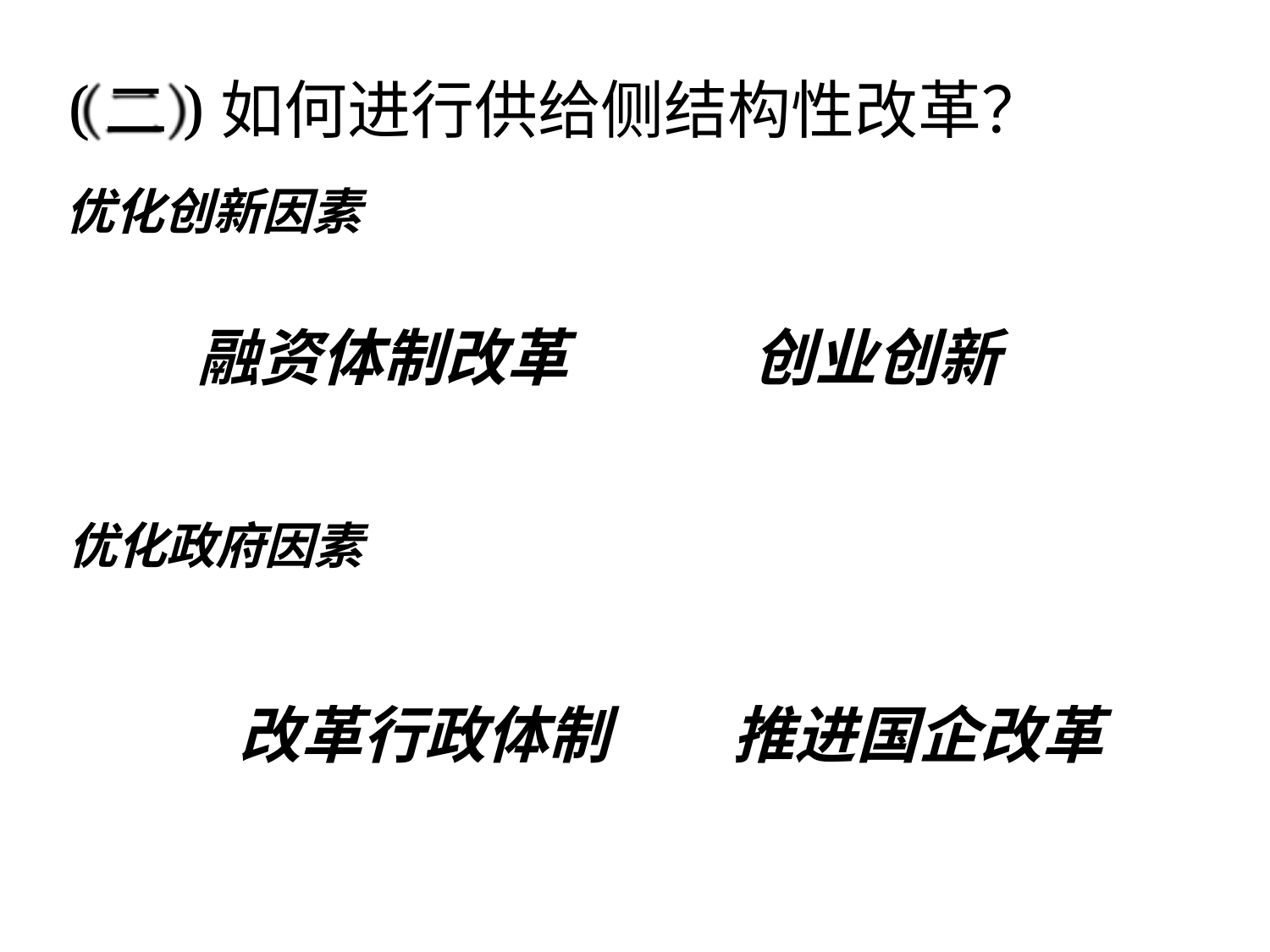

# (二)如何进行供给侧结构性改革？
优化创新因素
融资体制改革
创业创新
优化政府因素
改革行政体制
推进国企改革